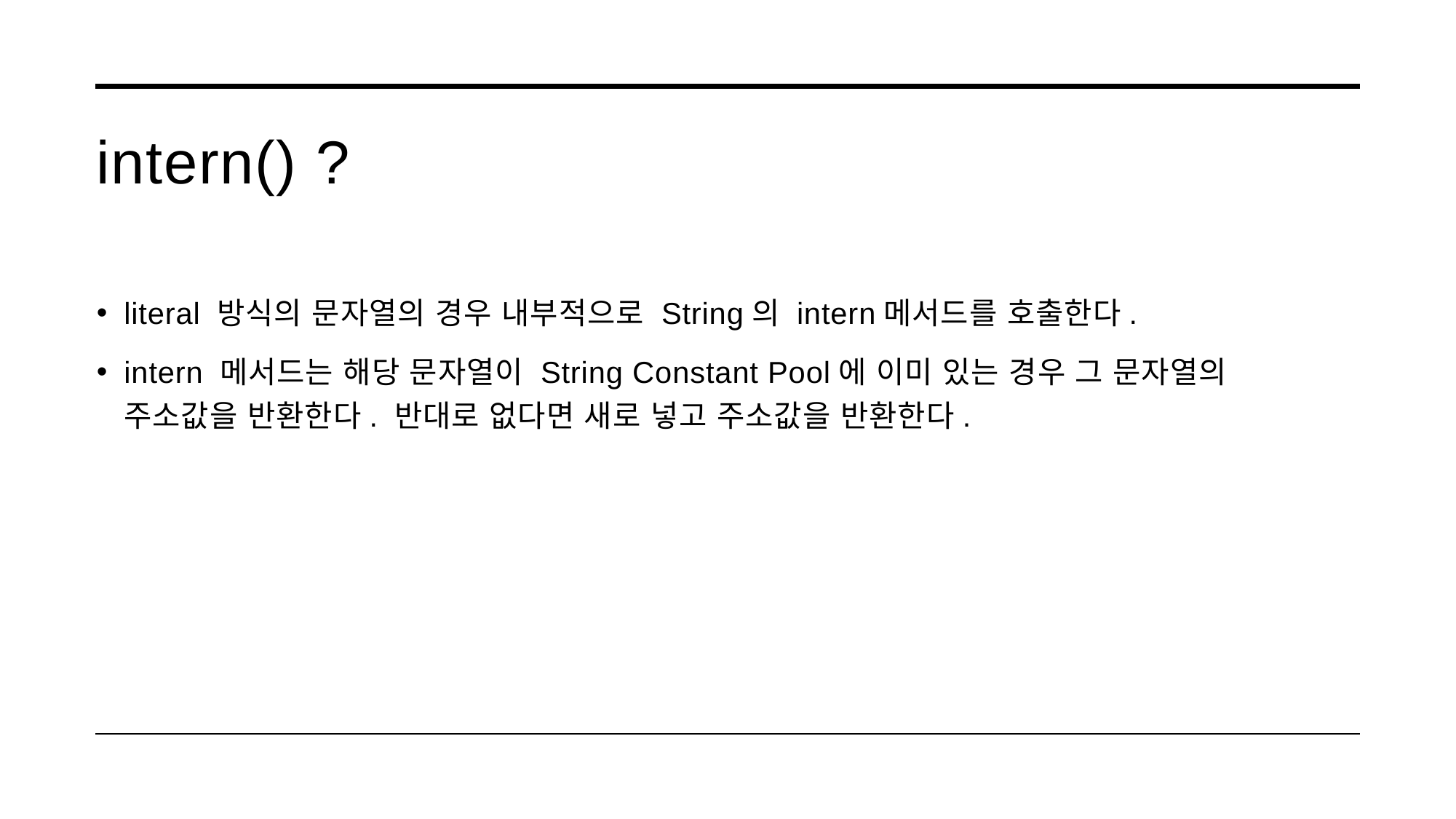

# intern() ?
literal 방식의 문자열의 경우 내부적으로 String의 intern메서드를 호출한다.
intern 메서드는 해당 문자열이 String Constant Pool에 이미 있는 경우 그 문자열의 주소값을 반환한다. 반대로 없다면 새로 넣고 주소값을 반환한다.